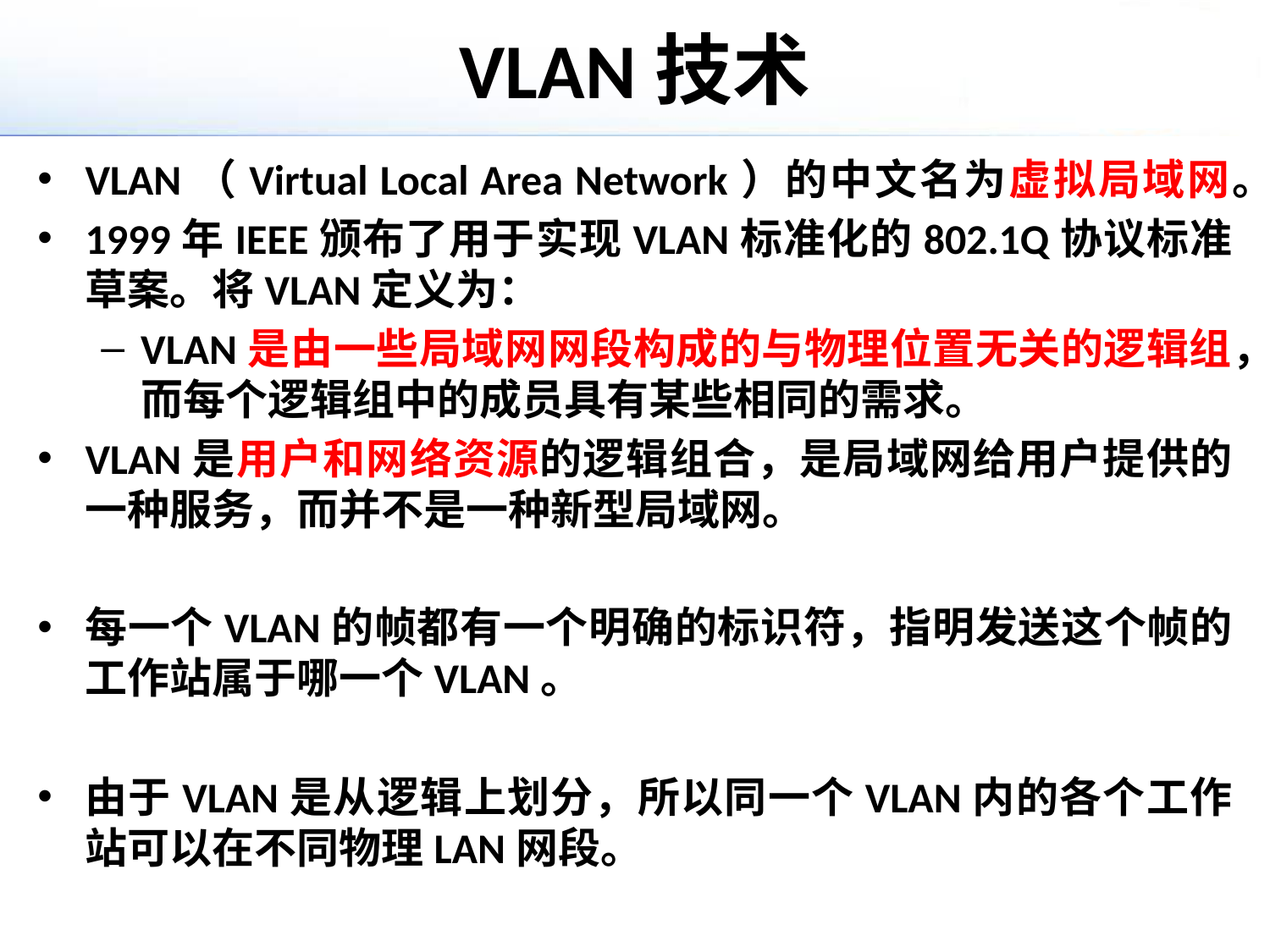

# VLAN技术
VLAN（Virtual Local Area Network）的中文名为虚拟局域网。
1999年IEEE颁布了用于实现VLAN标准化的802.1Q协议标准草案。将VLAN定义为：
VLAN是由一些局域网网段构成的与物理位置无关的逻辑组，而每个逻辑组中的成员具有某些相同的需求。
VLAN是用户和网络资源的逻辑组合，是局域网给用户提供的一种服务，而并不是一种新型局域网。

每一个VLAN的帧都有一个明确的标识符，指明发送这个帧的工作站属于哪一个VLAN。

由于VLAN是从逻辑上划分，所以同一个VLAN内的各个工作站可以在不同物理LAN网段。